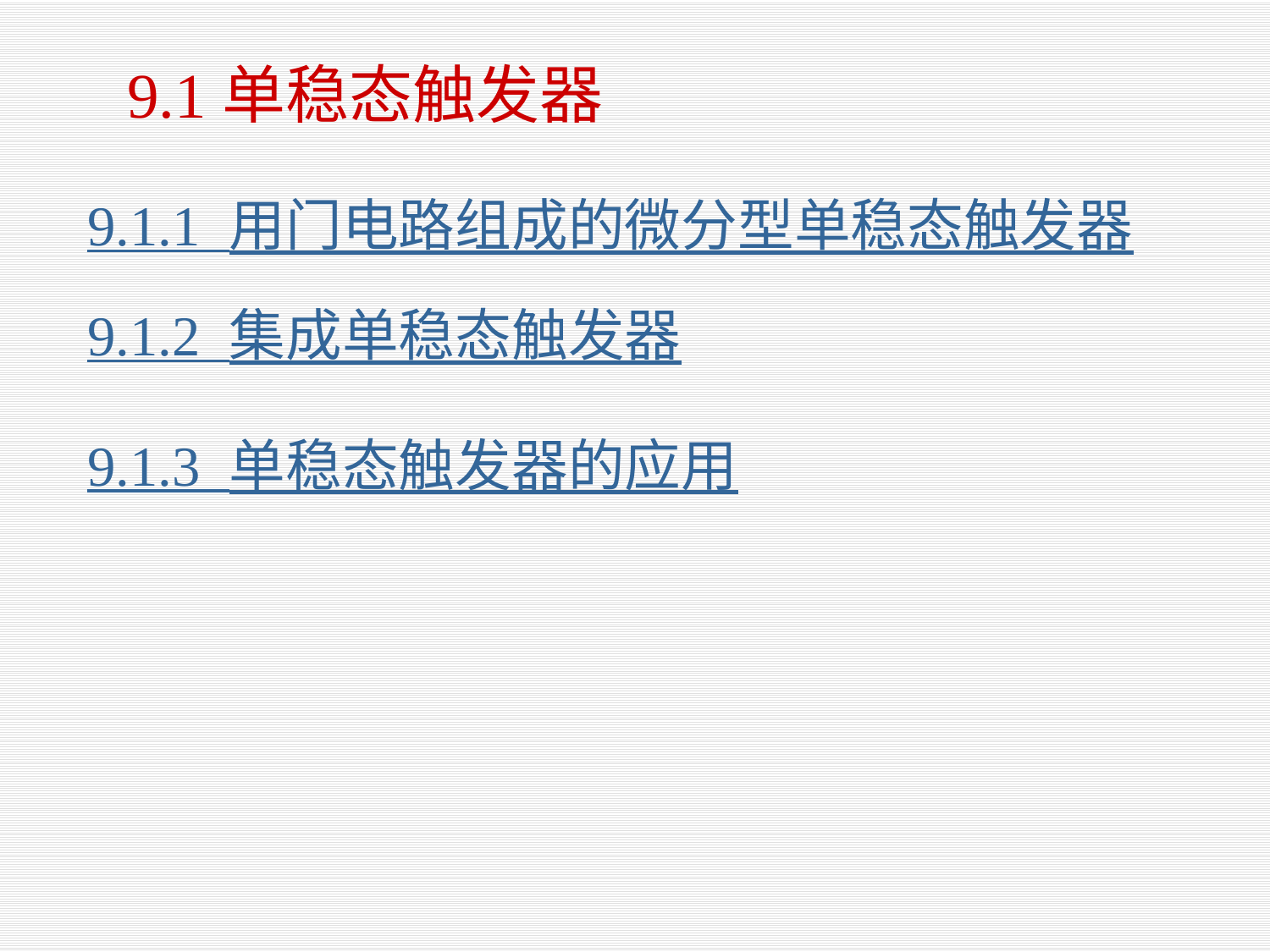

9.1单稳态触发器
9.1.1  用门电路组成的微分型单稳态触发器
9.1.2  集成单稳态触发器
9.1.3  单稳态触发器的应用